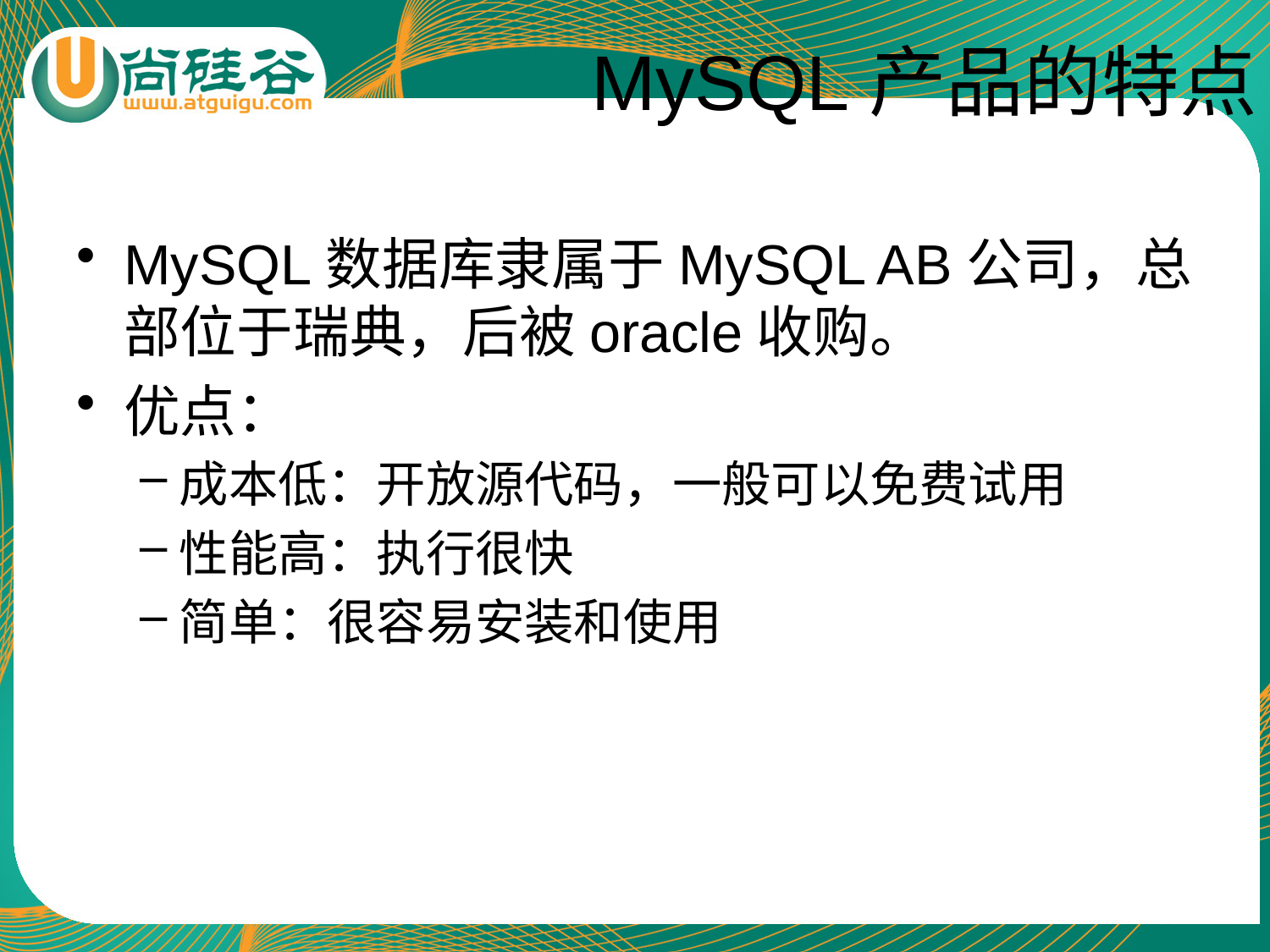

# MySQL产品的特点
MySQL数据库隶属于MySQL AB公司，总部位于瑞典，后被oracle收购。
优点：
成本低：开放源代码，一般可以免费试用
性能高：执行很快
简单：很容易安装和使用